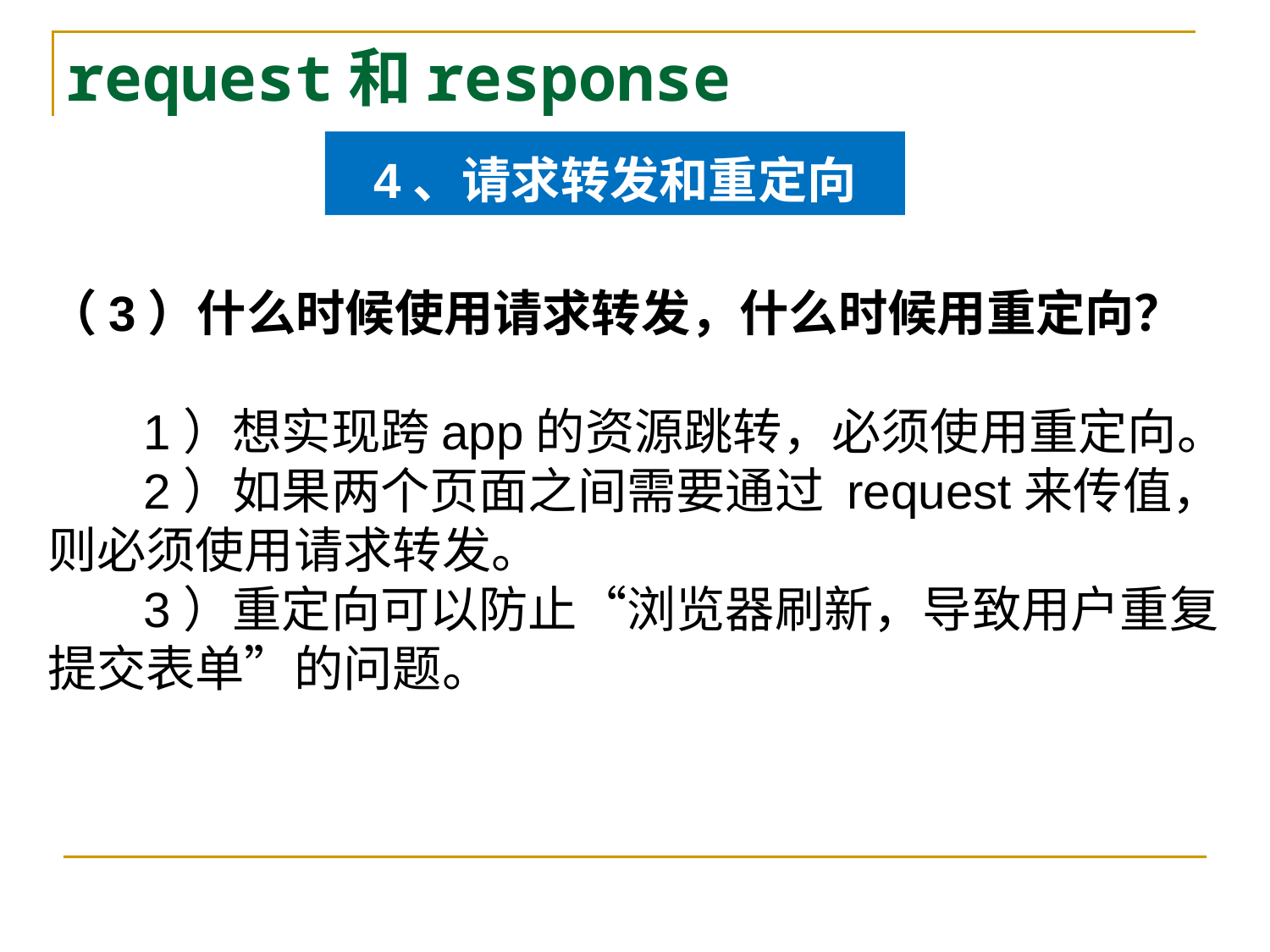

# request和response
4、请求转发和重定向

（3）什么时候使用请求转发，什么时候用重定向？

       1）想实现跨app的资源跳转，必须使用重定向。
       2）如果两个页面之间需要通过 request来传值，则必须使用请求转发。
       3）重定向可以防止“浏览器刷新，导致用户重复提交表单”的问题。